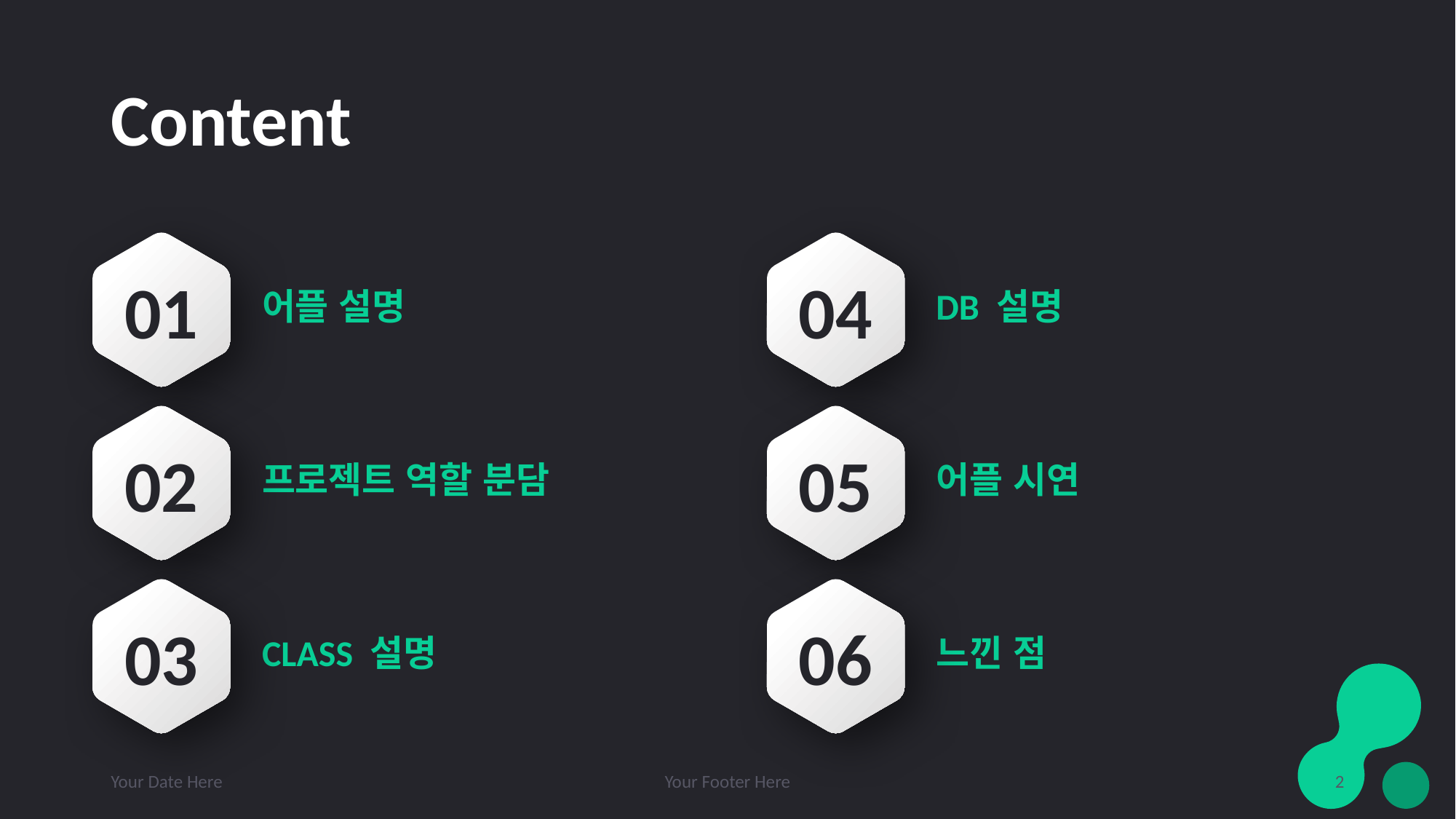

# Content
01
04
어플 설명
Db 설명
02
05
프로젝트 역할 분담
어플 시연
03
06
Class 설명
느낀 점
Your Date Here
Your Footer Here
2